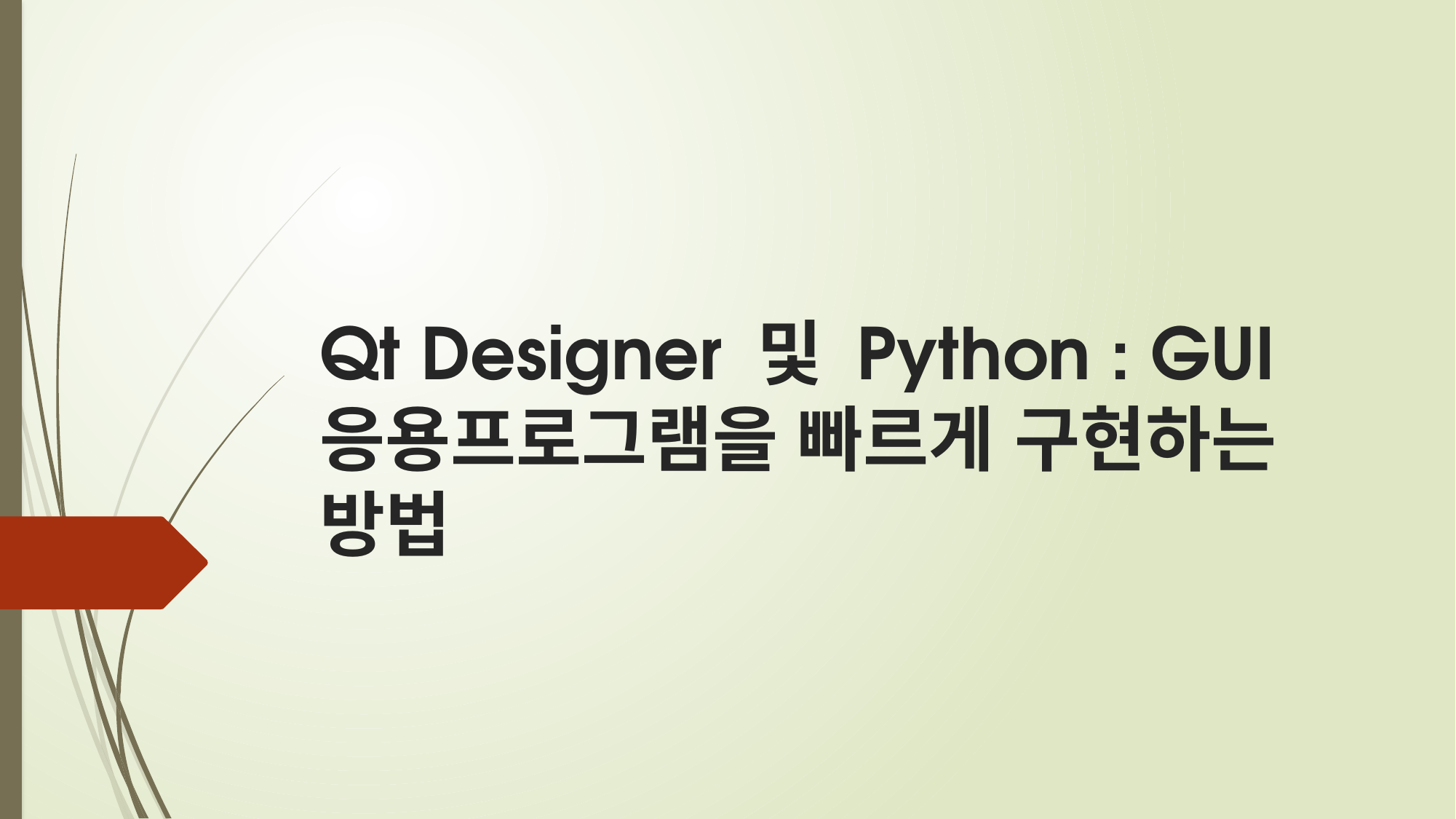

# Qt Designer 및 Python : GUI 응용프로그램을 빠르게 구현하는 방법